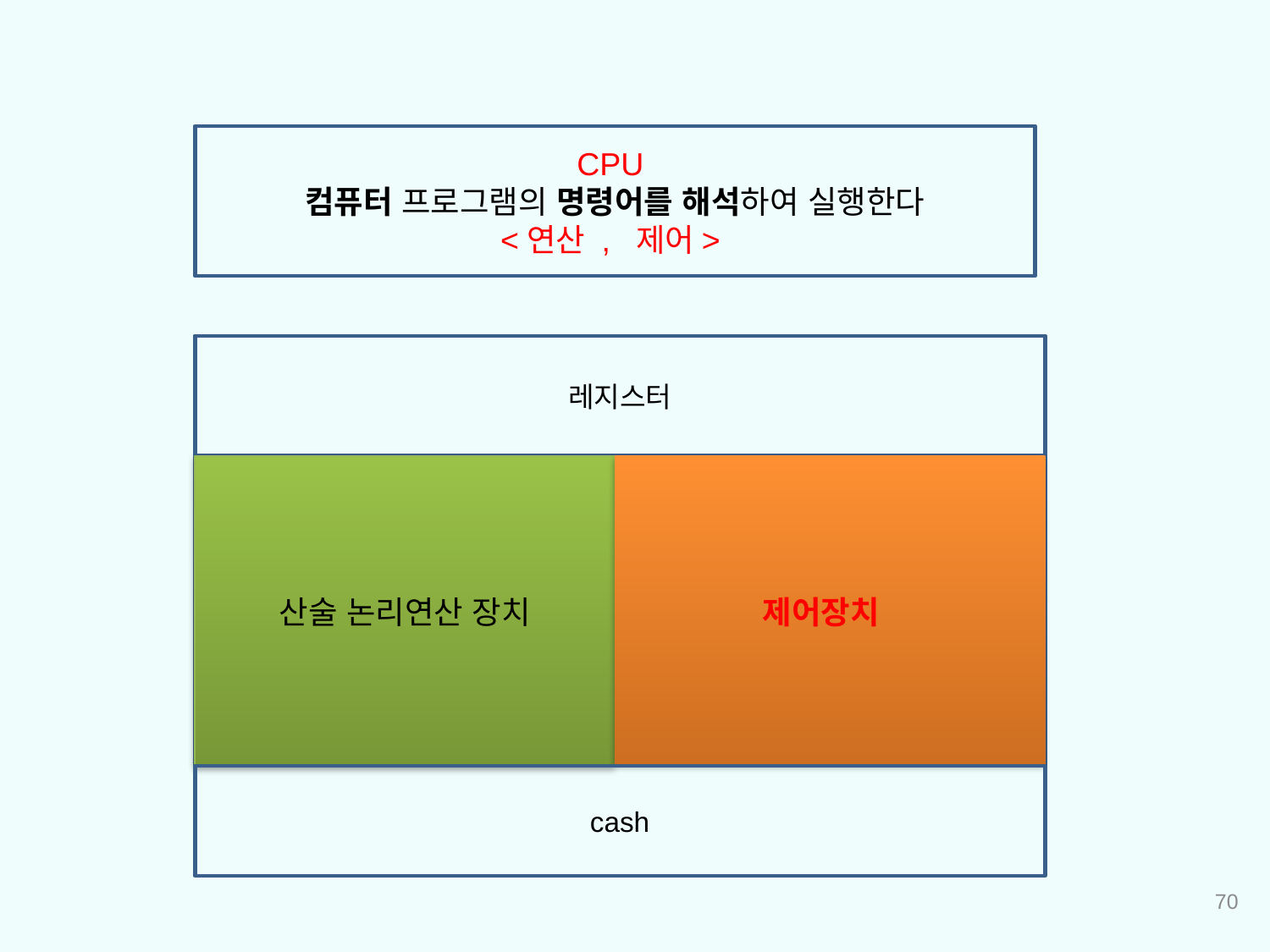

CPU
컴퓨터 프로그램의 명령어를 해석하여 실행한다
<연산 ,  제어>

레지스터
산술 논리연산 장치
제어장치
cash
70